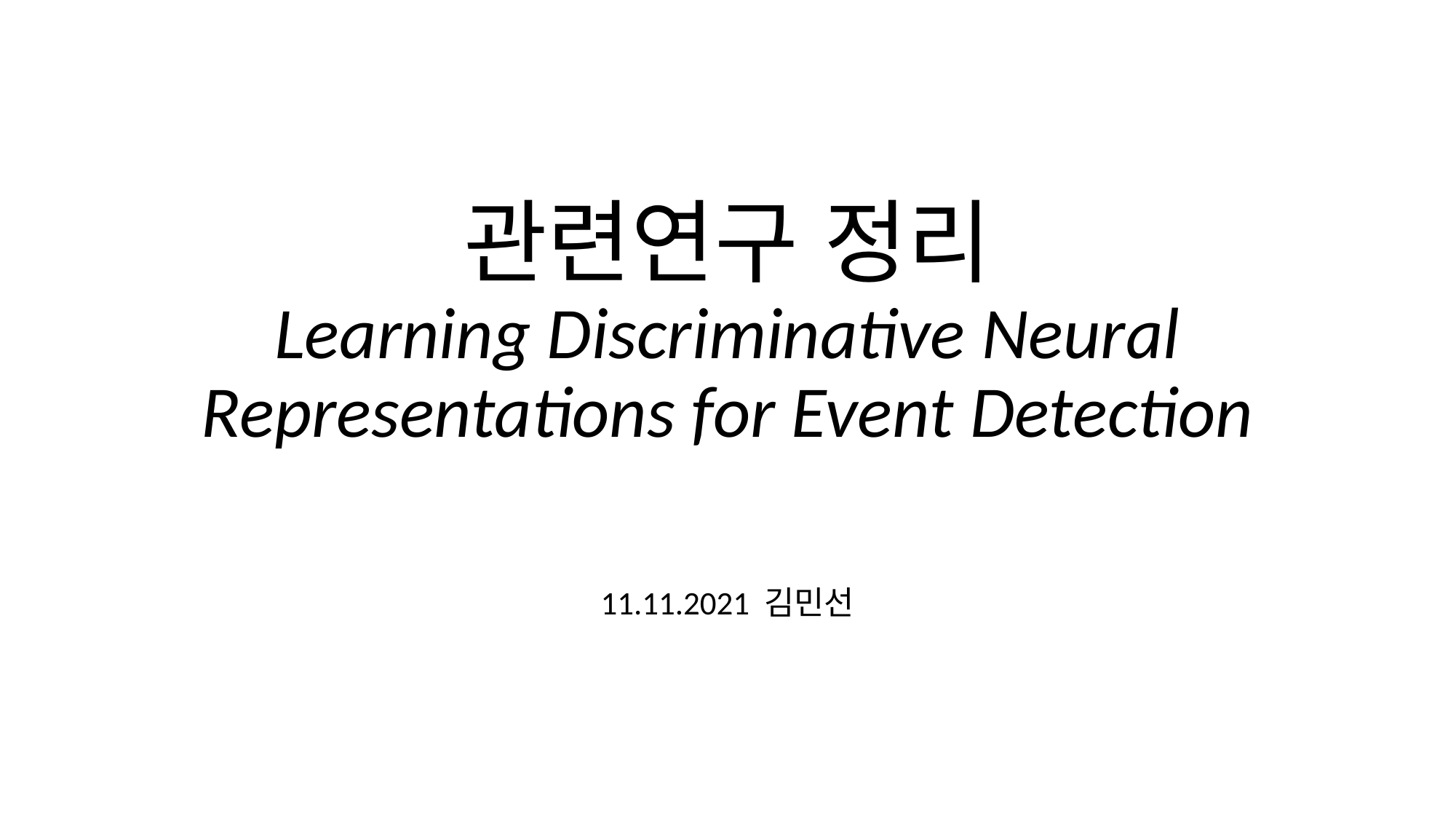

# 관련연구 정리 Learning Discriminative Neural Representations for Event Detection

11.11.2021 김민선